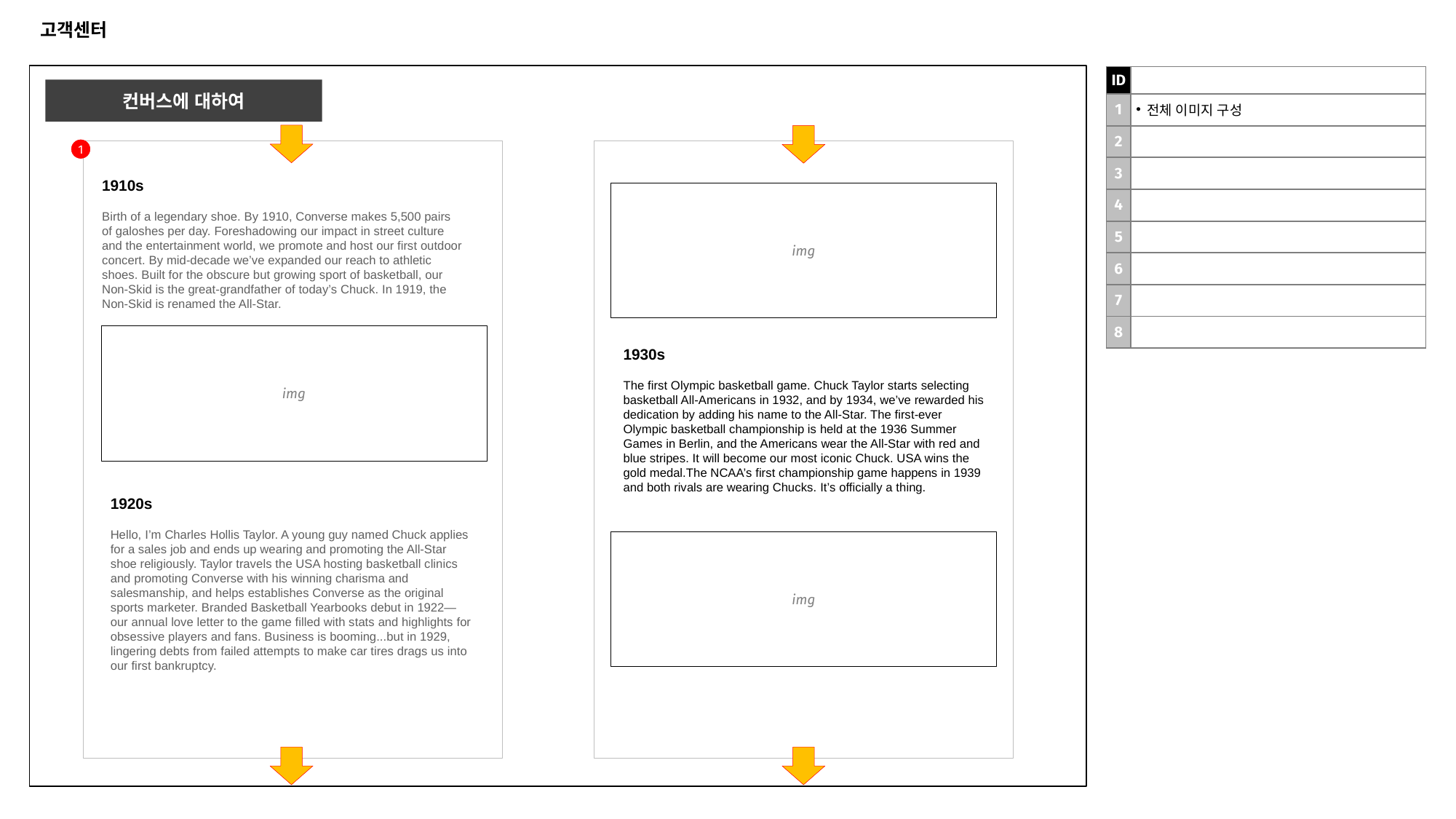

# 고객센터

| ID |  |
| --- | --- |
| 1 | 전체 이미지 구성 |
| 2 |  |
| 3 |  |
| 4 |  |
| 5 |  |
| 6 |  |
| 7 |  |
| 8 |  |
컨버스에 대하여

1

1910s

Birth of a legendary shoe. By 1910, Converse makes 5,500 pairs of galoshes per day. Foreshadowing our impact in street culture and the entertainment world, we promote and host our first outdoor concert. By mid-decade we’ve expanded our reach to athletic shoes. Built for the obscure but growing sport of basketball, our Non-Skid is the great-grandfather of today’s Chuck. In 1919, the Non-Skid is renamed the All-Star.
img
img
1930s

The first Olympic basketball game. Chuck Taylor starts selecting basketball All-Americans in 1932, and by 1934, we’ve rewarded his dedication by adding his name to the All-Star. The first-ever Olympic basketball championship is held at the 1936 Summer Games in Berlin, and the Americans wear the All-Star with red and blue stripes. It will become our most iconic Chuck. USA wins the gold medal.The NCAA’s first championship game happens in 1939 and both rivals are wearing Chucks. It’s officially a thing.
1920s

Hello, I’m Charles Hollis Taylor. A young guy named Chuck applies for a sales job and ends up wearing and promoting the All-Star shoe religiously. Taylor travels the USA hosting basketball clinics and promoting Converse with his winning charisma and salesmanship, and helps establishes Converse as the original sports marketer. Branded Basketball Yearbooks debut in 1922—our annual love letter to the game filled with stats and highlights for obsessive players and fans. Business is booming...but in 1929, lingering debts from failed attempts to make car tires drags us into our first bankruptcy.
img